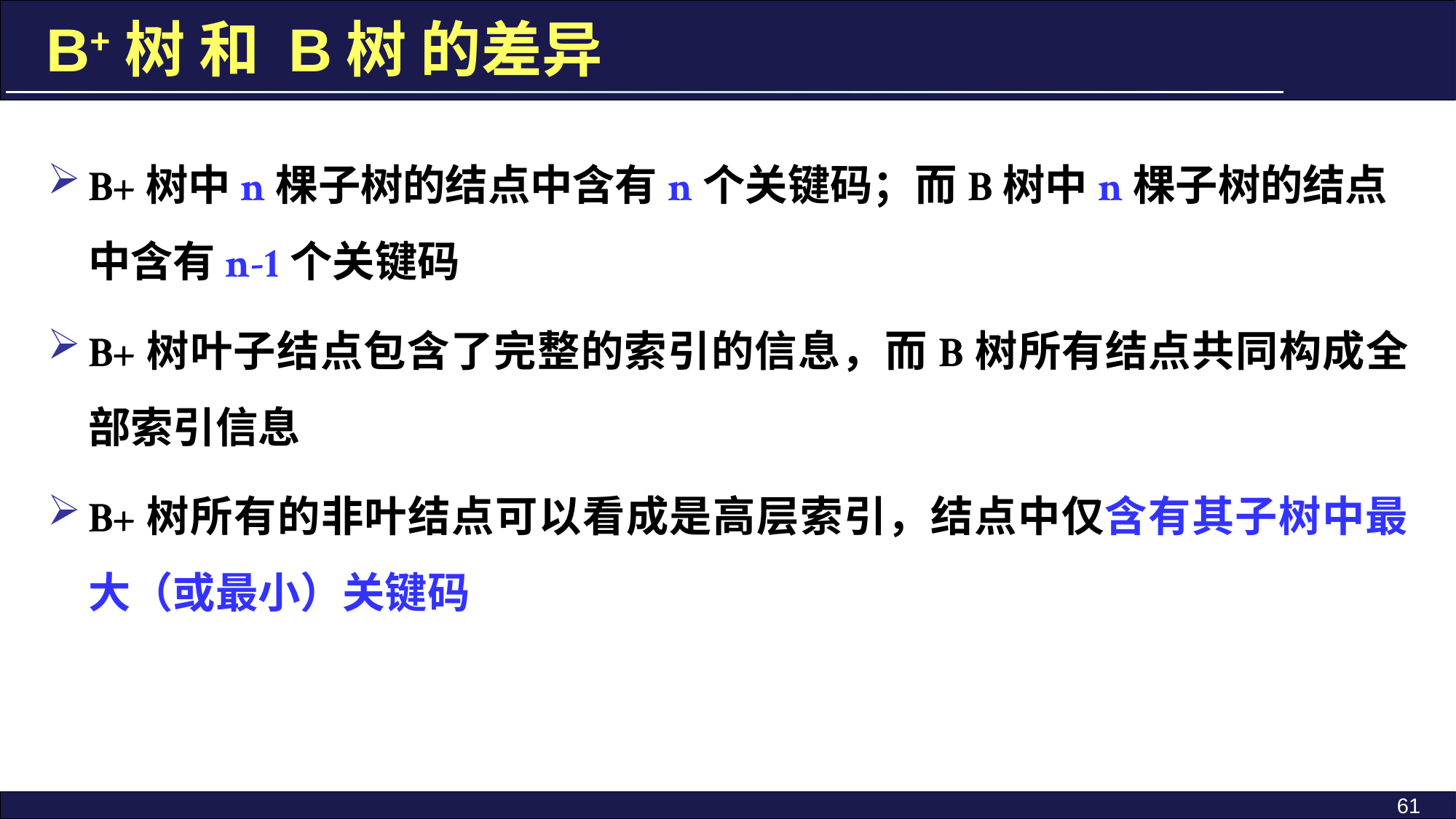

B+树 和 B树 的差异
B+树中n棵子树的结点中含有n个关键码；而B树中n棵子树的结点中含有n-1个关键码
B+树叶子结点包含了完整的索引的信息，而B树所有结点共同构成全部索引信息
B+树所有的非叶结点可以看成是高层索引，结点中仅含有其子树中最大（或最小）关键码
61